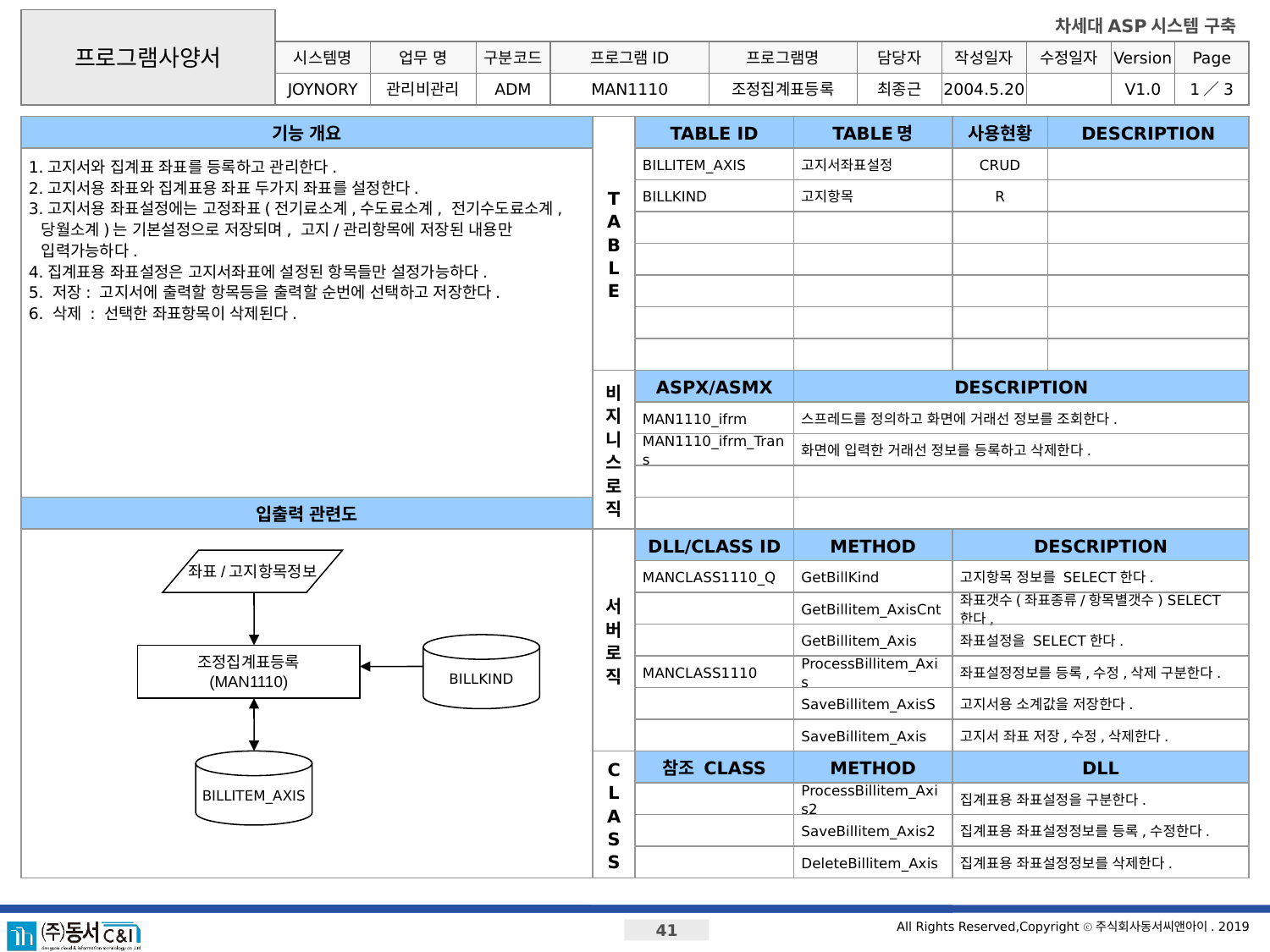

프로그램사양서
시스템명
업무 명
구분코드
프로그램ID
프로그램명
JOYNORY
관리비관리
ADM
MAN1110
조정집계표등록
최종근
2004.5.20

V1.0
1／3
기능 개요
T
A
B
L
E
TABLE ID
TABLE명
사용현황
DESCRIPTION
1.고지서와 집계표 좌표를 등록하고 관리한다.
2.고지서용 좌표와 집계표용 좌표 두가지 좌표를 설정한다.
3.고지서용 좌표설정에는 고정좌표(전기료소계,수도료소계, 전기수도료소계,
  당월소계)는 기본설정으로 저장되며, 고지/관리항목에 저장된 내용만
  입력가능하다.
4.집계표용 좌표설정은 고지서좌표에 설정된 항목들만 설정가능하다.
5. 저장: 고지서에 출력할 항목등을 출력할 순번에 선택하고 저장한다.
6. 삭제 : 선택한 좌표항목이 삭제된다.

BILLITEM_AXIS
고지서좌표설정
CRUD

BILLKIND
고지항목
R

비지니스로직
ASPX/ASMX
DESCRIPTION
MAN1110_ifrm
스프레드를 정의하고 화면에 거래선 정보를 조회한다.
MAN1110_ifrm_Trans
화면에 입력한 거래선 정보를 등록하고 삭제한다.

입출력 관련도

서버로직
DLL/CLASS ID
METHOD
DESCRIPTION
좌표/고지항목정보
MANCLASS1110_Q
GetBillKind
고지항목 정보를 SELECT한다.

GetBillitem_AxisCnt
좌표갯수(좌표종류/항목별갯수) SELECT한다,

GetBillitem_Axis
좌표설정을 SELECT한다.
BILLKIND
조정집계표등록
(MAN1110)
MANCLASS1110
ProcessBillitem_Axis
좌표설정정보를 등록,수정,삭제 구분한다.

SaveBillitem_AxisS
고지서용 소계값을 저장한다.

SaveBillitem_Axis
고지서 좌표 저장,수정,삭제한다.
BILLITEM_AXIS
C
L
A
S
S
참조 CLASS
METHOD
DLL

ProcessBillitem_Axis2

집계표용 좌표설정을 구분한다.

SaveBillitem_Axis2

집계표용 좌표설정정보를 등록,수정한다.

DeleteBillitem_Axis

집계표용 좌표설정정보를 삭제한다.